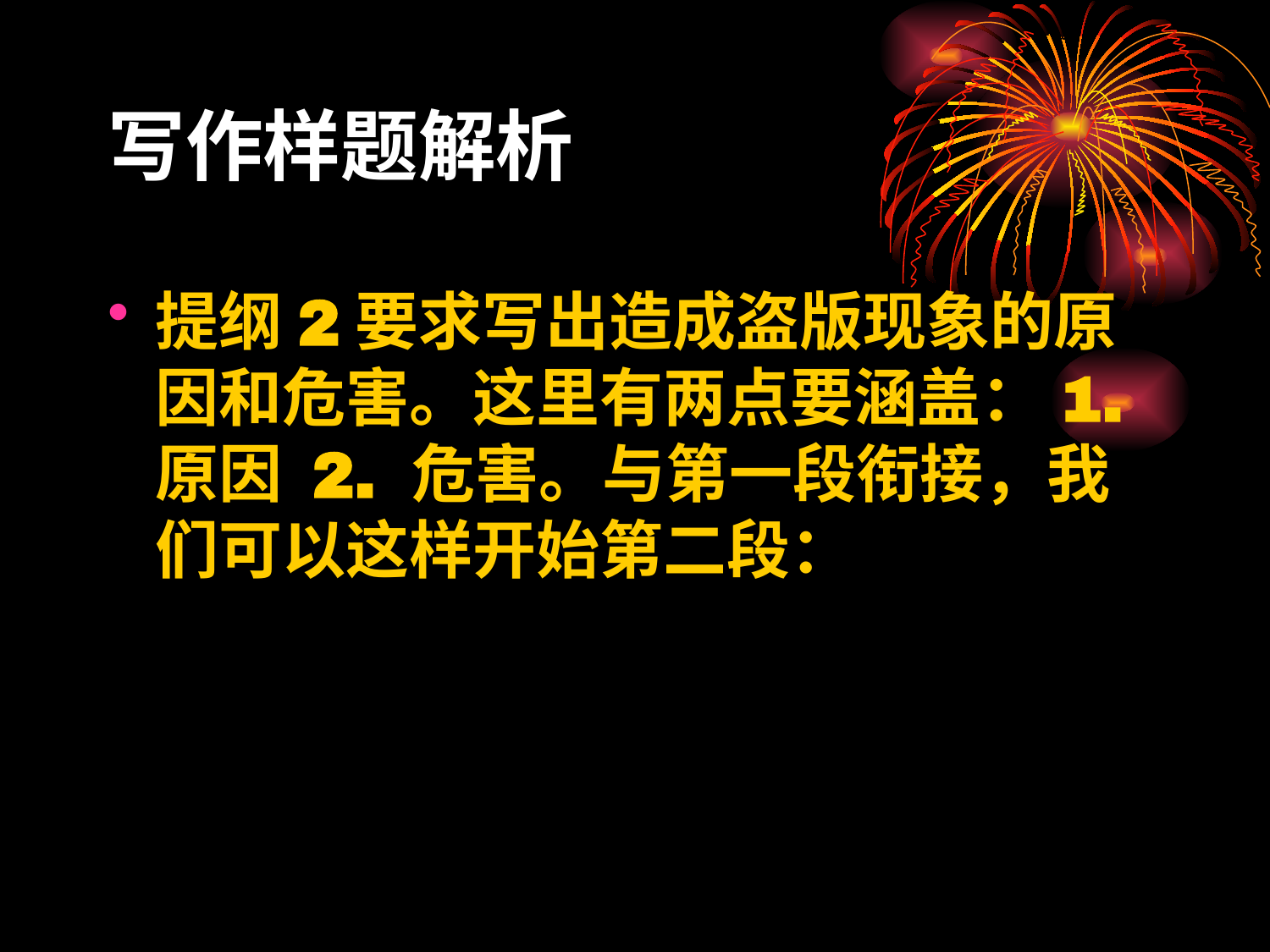

# 写作样题解析
提纲2要求写出造成盗版现象的原因和危害。这里有两点要涵盖：1. 原因 2. 危害。与第一段衔接，我们可以这样开始第二段：